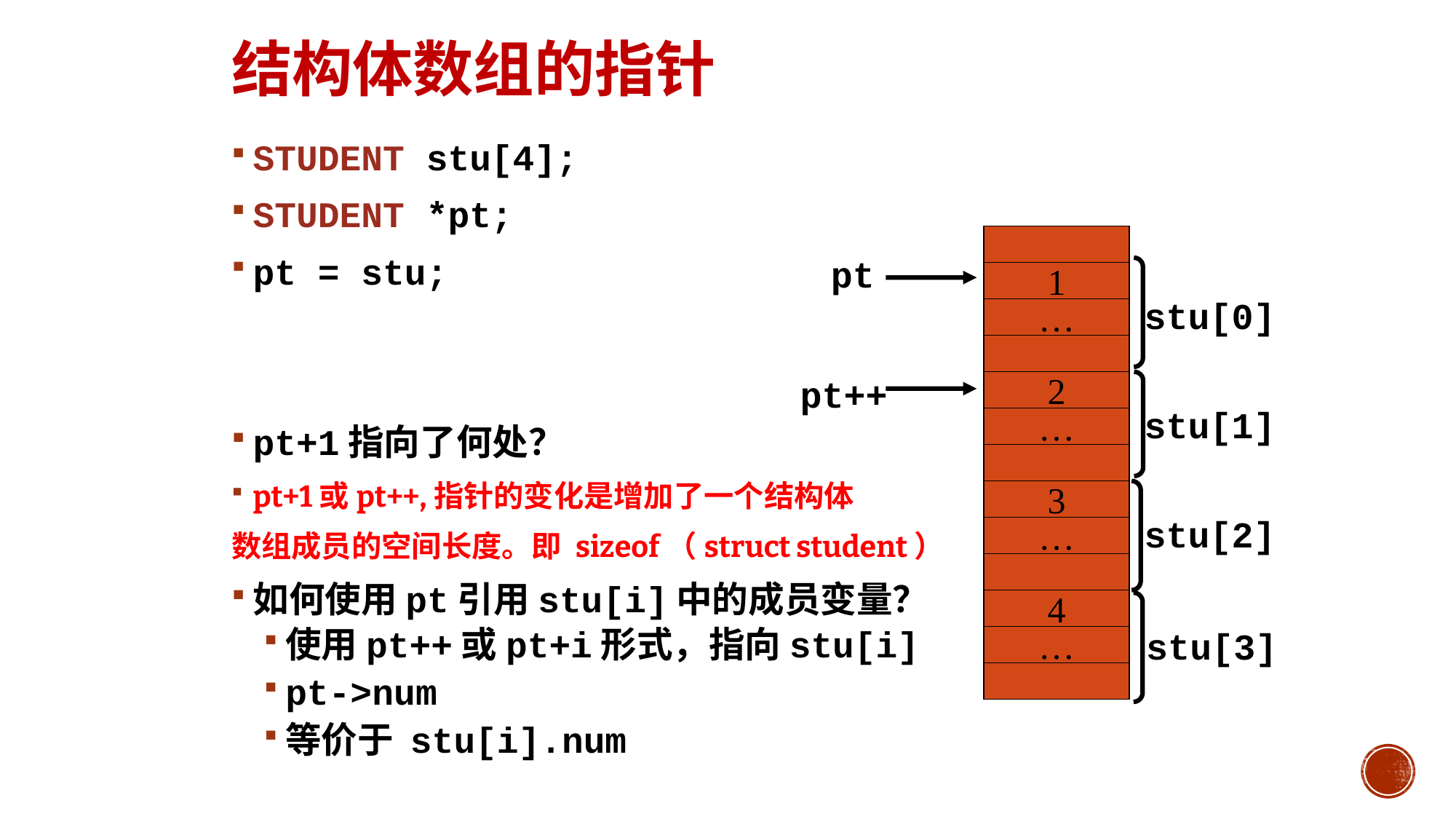

# 结构体数组的指针
STUDENT stu[4];
STUDENT *pt;
pt = stu;

pt+1指向了何处？
pt+1或pt++,指针的变化是增加了一个结构体
数组成员的空间长度。即 sizeof（struct student）
如何使用pt引用stu[i]中的成员变量？
使用pt++或pt+i形式，指向stu[i]
pt->num
等价于 stu[i].num

1
…

2
…

3
…

4
…

pt

stu[0]
pt++

stu[1]

stu[2]

stu[3]
10